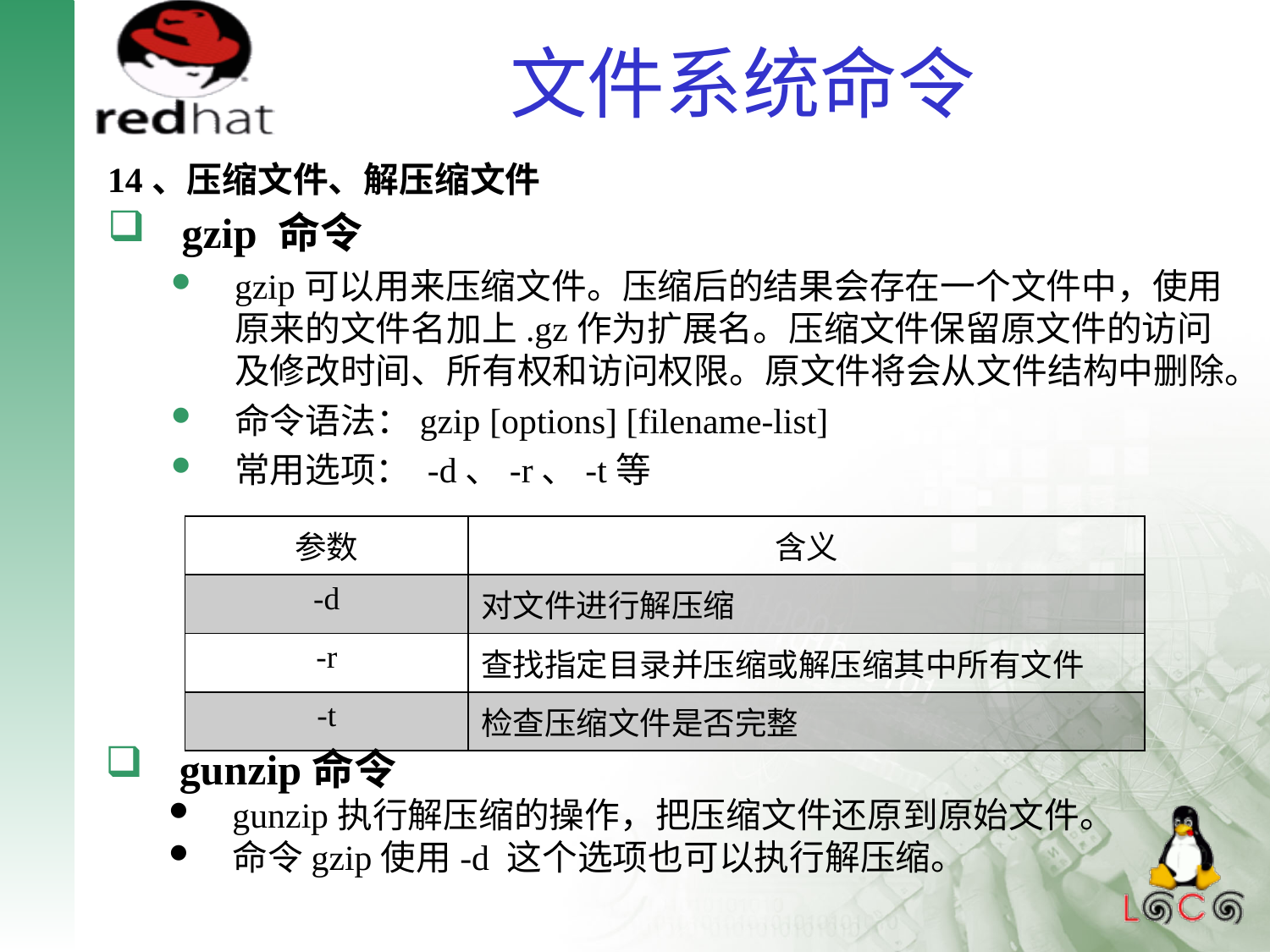

# 文件系统命令
14、压缩文件、解压缩文件
gzip 命令
gzip可以用来压缩文件。压缩后的结果会存在一个文件中，使用原来的文件名加上.gz作为扩展名。压缩文件保留原文件的访问及修改时间、所有权和访问权限。原文件将会从文件结构中删除。
命令语法：gzip [options] [filename-list]
常用选项： -d、-r、-t等

| 参数 | 含义 |
| --- | --- |
| -d | 对文件进行解压缩 |
| -r | 查找指定目录并压缩或解压缩其中所有文件 |
| -t | 检查压缩文件是否完整 |
gunzip命令
gunzip执行解压缩的操作，把压缩文件还原到原始文件。
命令gzip使用-d 这个选项也可以执行解压缩。